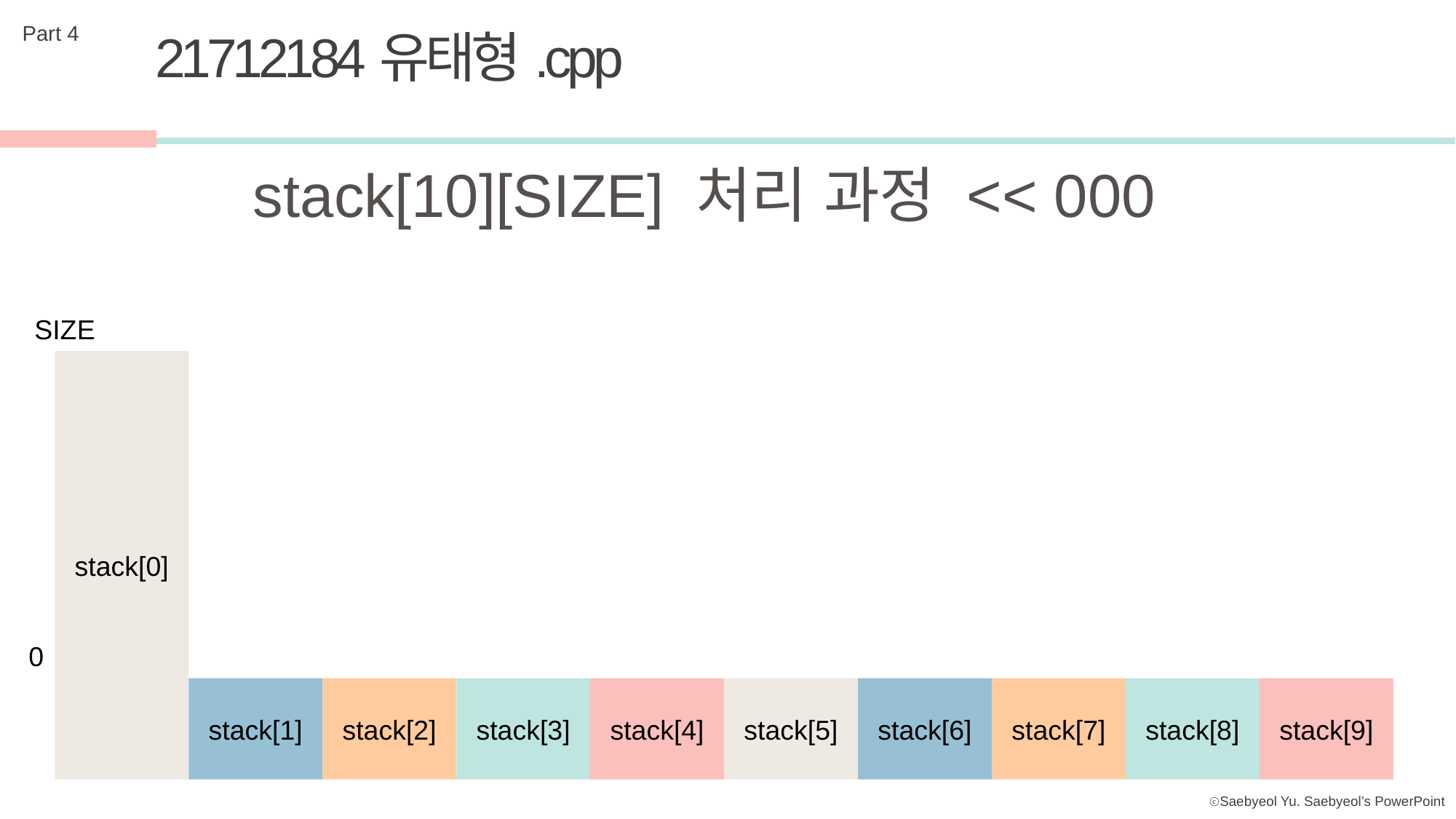

Part 4
21712184유태형.cpp

stack[10][SIZE] 처리 과정 << 000
SIZE
stack[0]
0
stack[1]
stack[2]
stack[3]
stack[4]
stack[5]
stack[6]
stack[7]
stack[8]
stack[9]